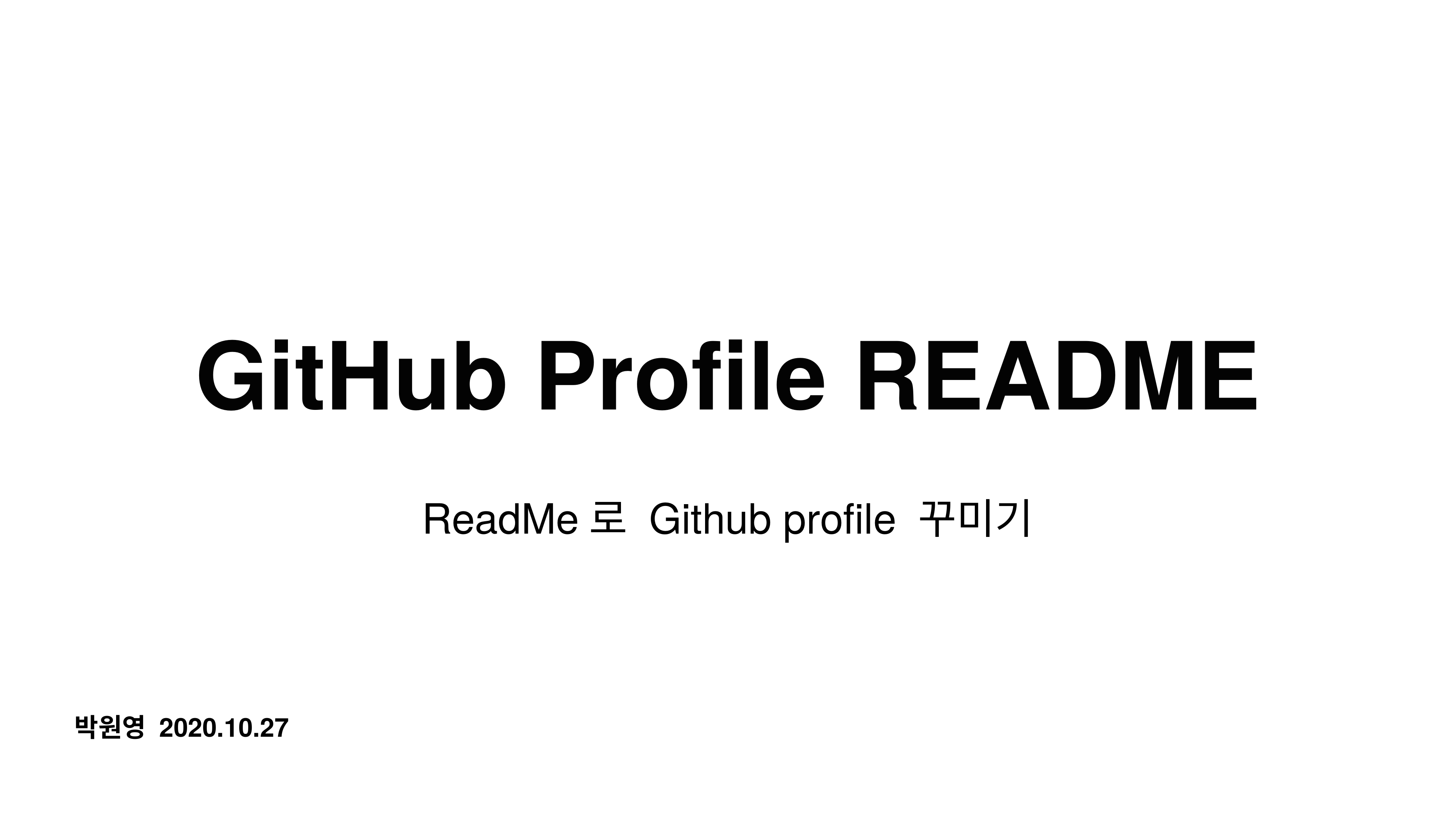

# GitHub Profile README
ReadMe로 Github profile 꾸미기
박원영 2020.10.27